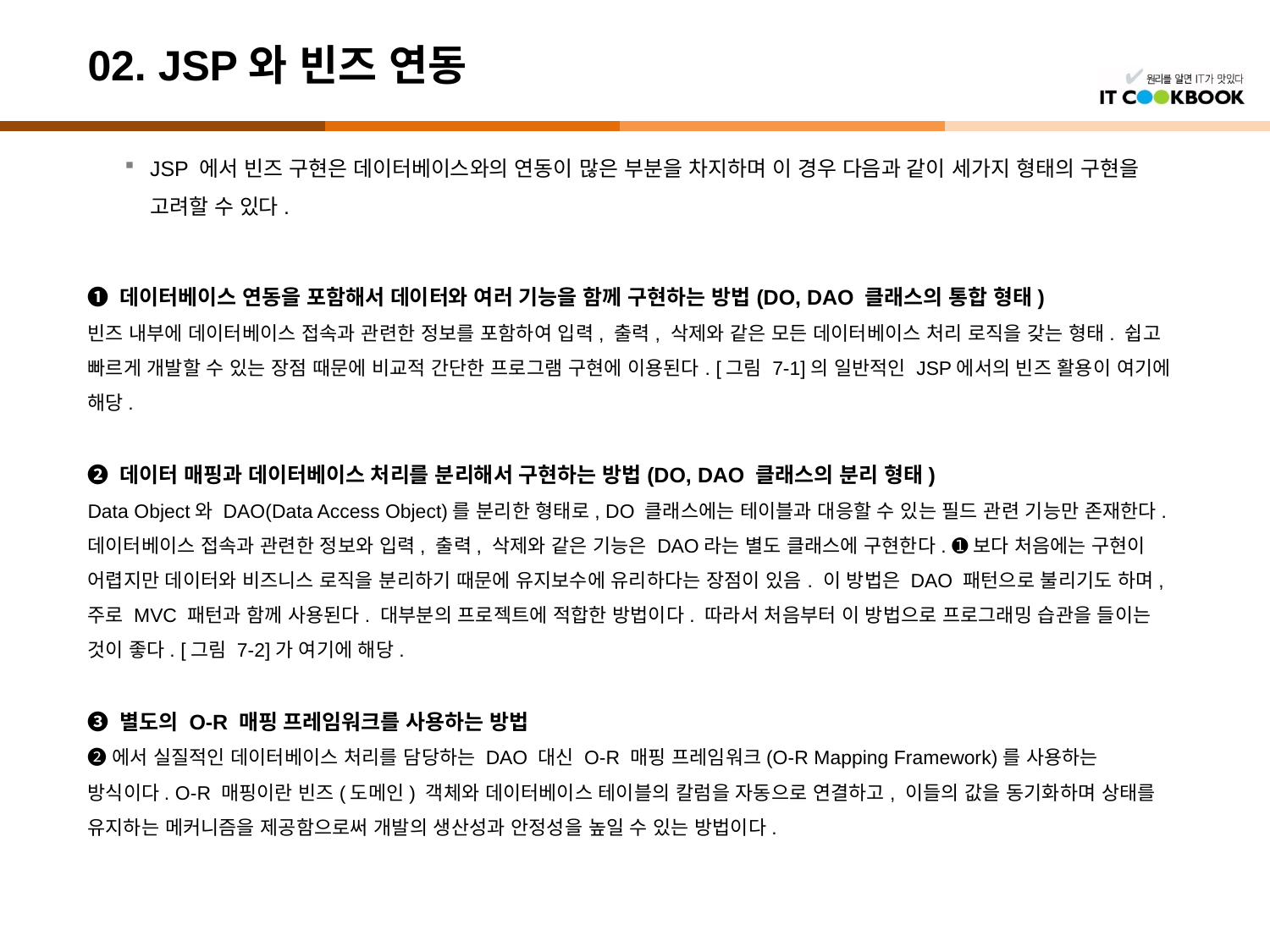

# 02. JSP와 빈즈 연동
JSP 에서 빈즈 구현은 데이터베이스와의 연동이 많은 부분을 차지하며 이 경우 다음과 같이 세가지 형태의 구현을 고려할 수 있다.

➊ 데이터베이스 연동을 포함해서 데이터와 여러 기능을 함께 구현하는 방법(DO, DAO 클래스의 통합 형태)
빈즈 내부에 데이터베이스 접속과 관련한 정보를 포함하여 입력, 출력, 삭제와 같은 모든 데이터베이스 처리 로직을 갖는 형태. 쉽고 빠르게 개발할 수 있는 장점 때문에 비교적 간단한 프로그램 구현에 이용된다. [그림 7-1]의 일반적인 JSP에서의 빈즈 활용이 여기에 해당.

➋ 데이터 매핑과 데이터베이스 처리를 분리해서 구현하는 방법(DO, DAO 클래스의 분리 형태)
Data Object와 DAO(Data Access Object)를 분리한 형태로, DO 클래스에는 테이블과 대응할 수 있는 필드 관련 기능만 존재한다. 데이터베이스 접속과 관련한 정보와 입력, 출력, 삭제와 같은 기능은 DAO라는 별도 클래스에 구현한다. ➊보다 처음에는 구현이 어렵지만 데이터와 비즈니스 로직을 분리하기 때문에 유지보수에 유리하다는 장점이 있음. 이 방법은 DAO 패턴으로 불리기도 하며, 주로 MVC 패턴과 함께 사용된다. 대부분의 프로젝트에 적합한 방법이다. 따라서 처음부터 이 방법으로 프로그래밍 습관을 들이는 것이 좋다. [그림 7-2]가 여기에 해당.

➌ 별도의 O-R 매핑 프레임워크를 사용하는 방법
➋에서 실질적인 데이터베이스 처리를 담당하는 DAO 대신 O-R 매핑 프레임워크(O-R Mapping Framework)를 사용하는 방식이다. O-R 매핑이란 빈즈(도메인) 객체와 데이터베이스 테이블의 칼럼을 자동으로 연결하고, 이들의 값을 동기화하며 상태를 유지하는 메커니즘을 제공함으로써 개발의 생산성과 안정성을 높일 수 있는 방법이다.